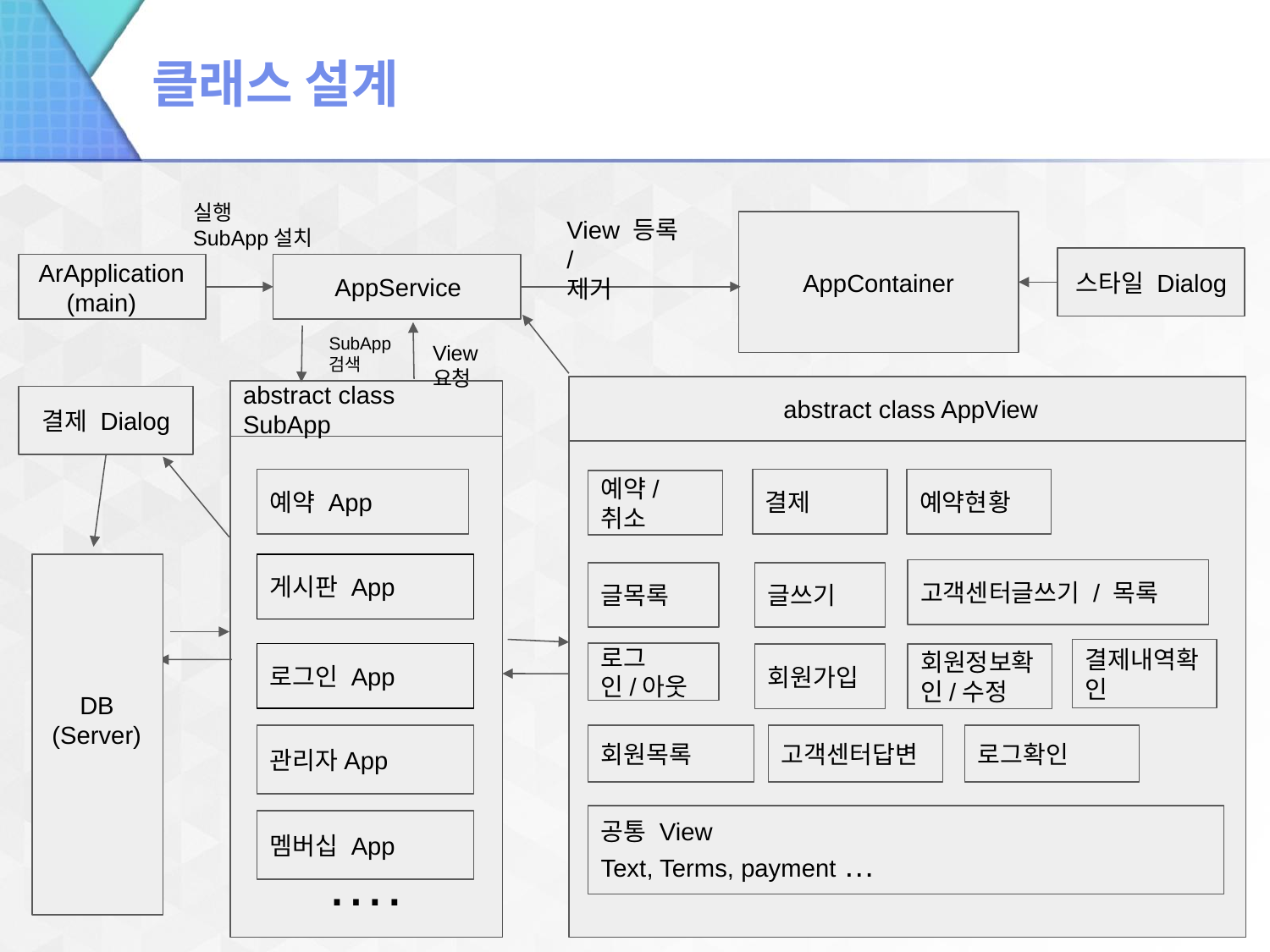

# 클래스 설계
실행
SubApp설치
View 등록/
제거
AppContainer
스타일 Dialog
 ArApplication
     (main)
       AppService
SubApp
검색
View 요청
 abstract class AppView
abstract class SubApp
결제 Dialog

     ….

예약 App
결제
예약현황
예약/취소
     DB
 (Server)

게시판 App
고객센터글쓰기 / 목록
글목록
글쓰기
결제내역확인
로그인/아웃
로그인 App
회원가입
회원정보확인/수정
회원목록
고객센터답변
로그확인
관리자App
공통 View
Text, Terms, payment …
멤버십 App